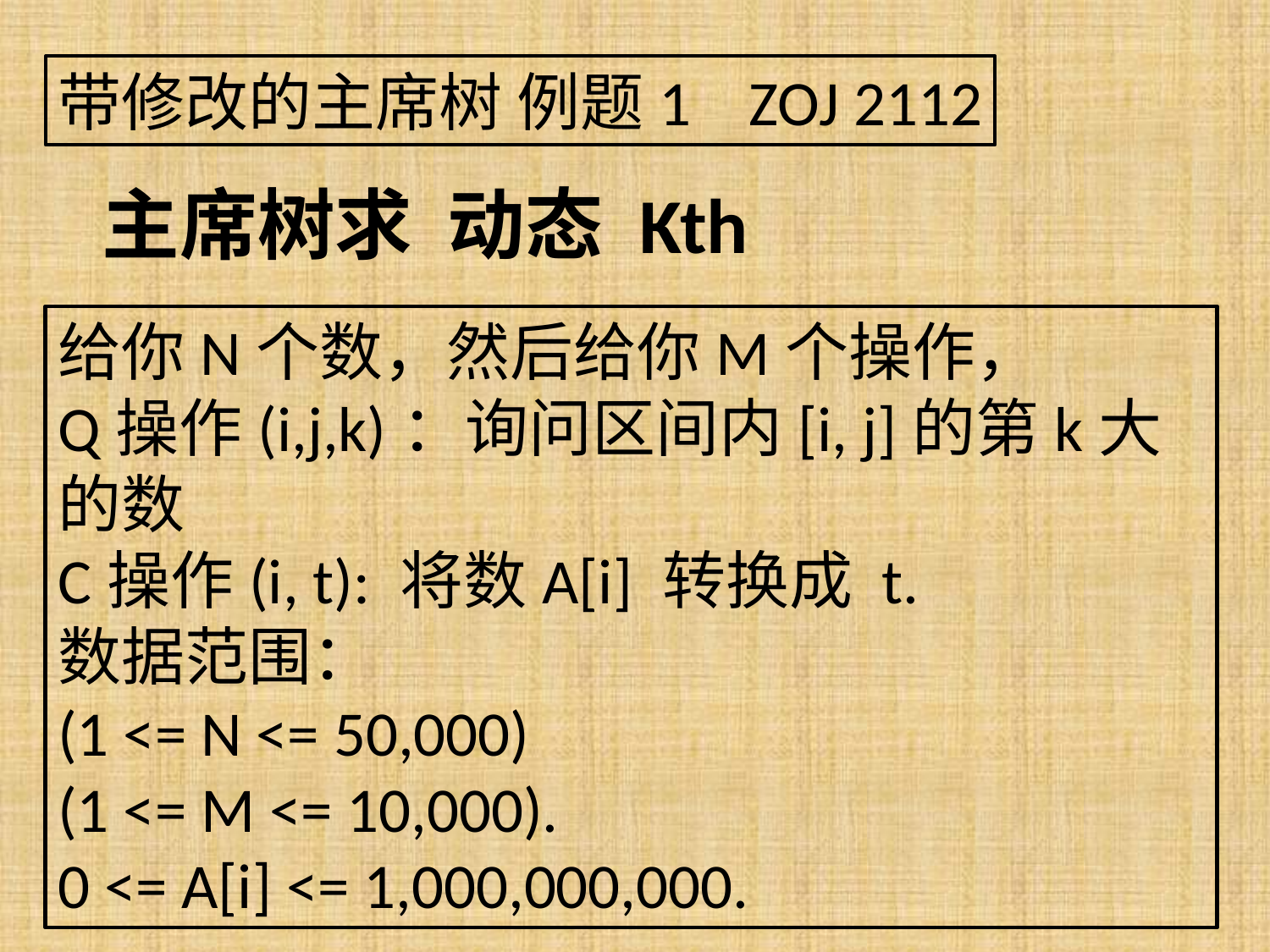

带修改的主席树 例题1    ZOJ 2112
主席树求  动态 Kth
给你N个数，然后给你M个操作，
Q操作(i,j,k)：询问区间内[i, j]的第k大的数
C操作(i, t): 将数A[i] 转换成 t.
数据范围：
(1 <= N <= 50,000)
(1 <= M <= 10,000).
0 <= A[i] <= 1,000,000,000.